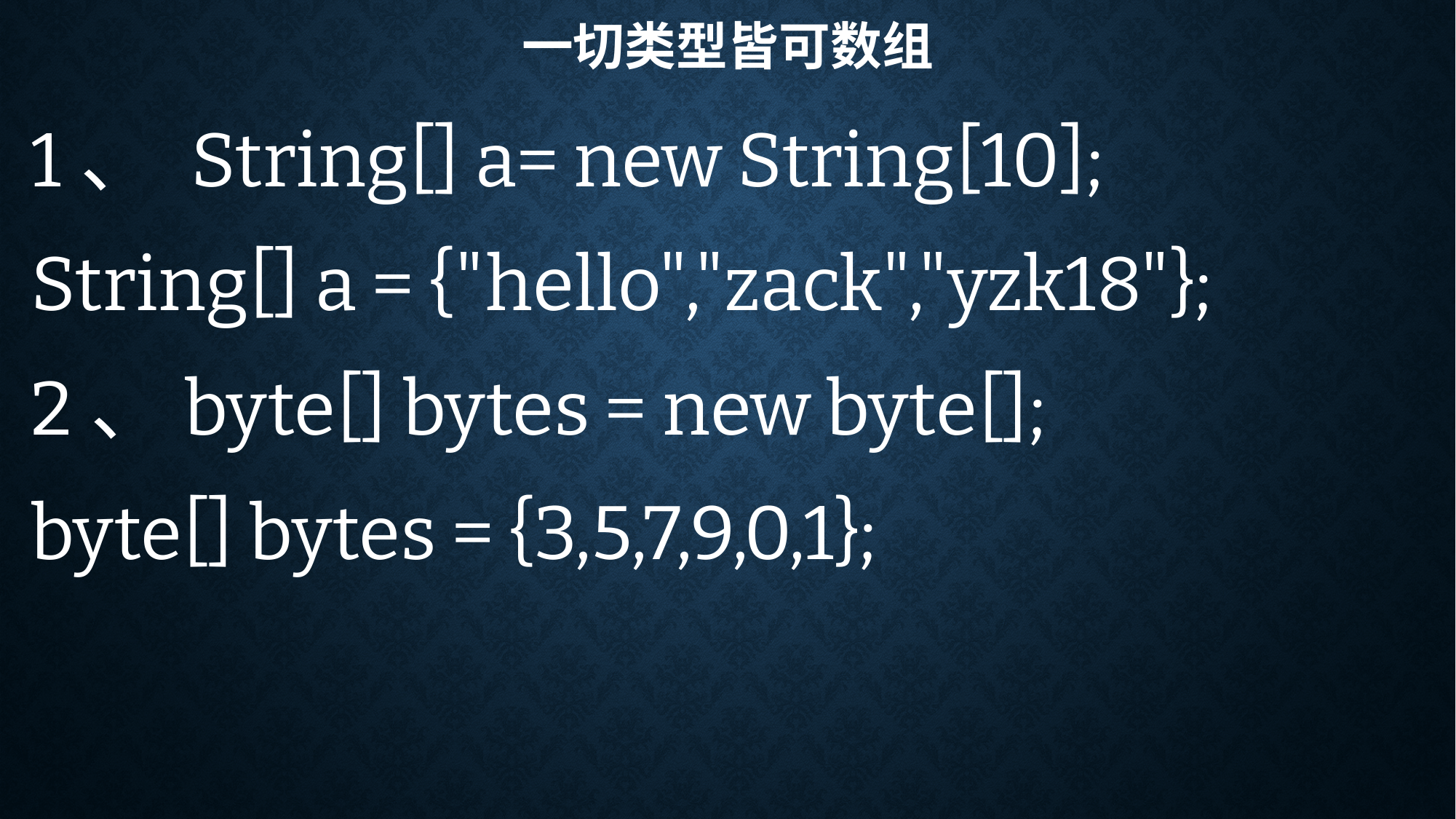

# 一切类型皆可数组
1、 String[] a= new String[10];
String[] a = {"hello","zack","yzk18"};
2、byte[] bytes = new byte[];
byte[] bytes = {3,5,7,9,0,1};